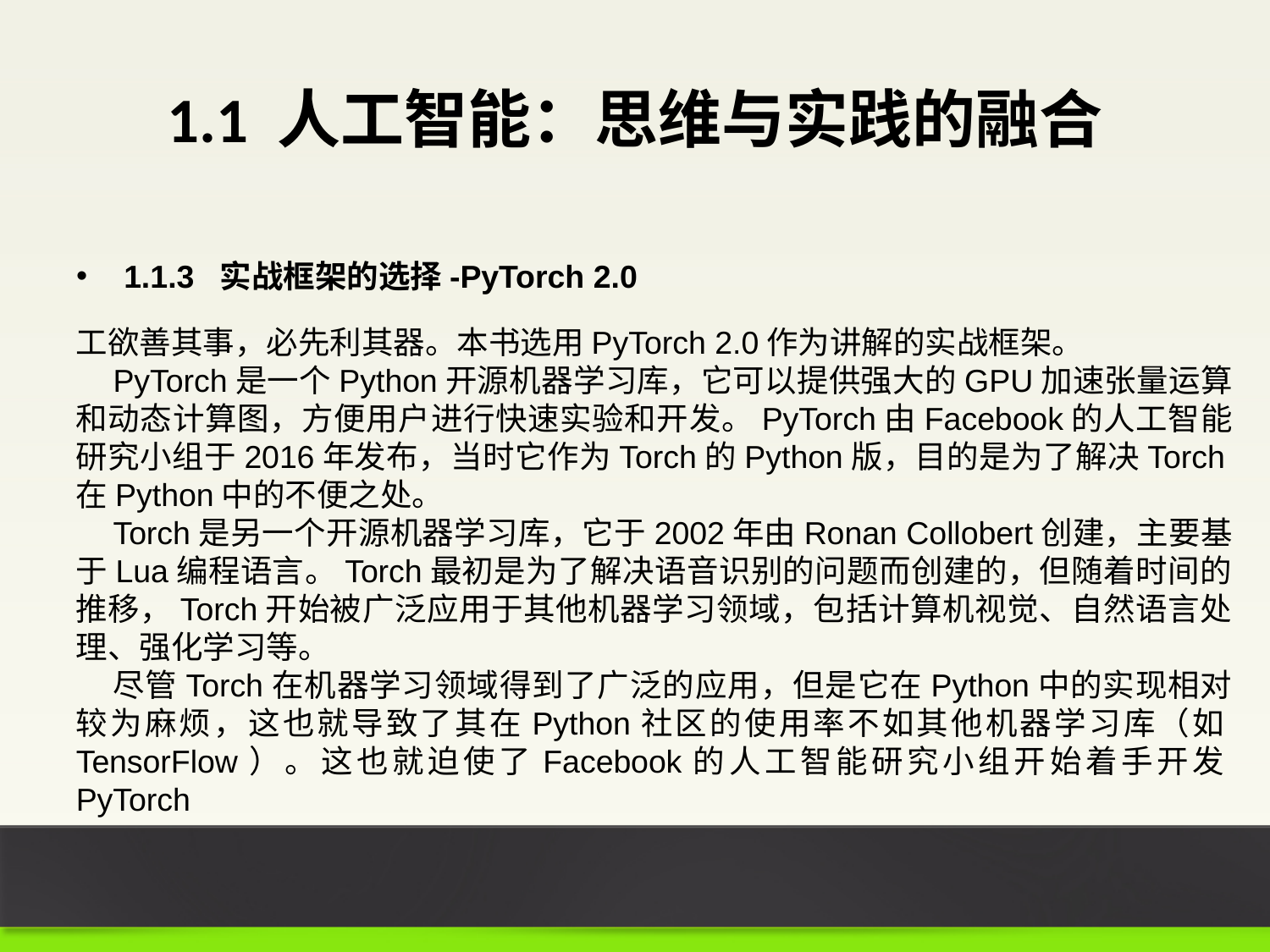

# 1.1 人工智能：思维与实践的融合
1.1.3  实战框架的选择-PyTorch 2.0
工欲善其事，必先利其器。本书选用PyTorch 2.0作为讲解的实战框架。
PyTorch是一个Python开源机器学习库，它可以提供强大的GPU加速张量运算和动态计算图，方便用户进行快速实验和开发。PyTorch由Facebook的人工智能研究小组于2016年发布，当时它作为Torch的Python版，目的是为了解决Torch在Python中的不便之处。
Torch是另一个开源机器学习库，它于2002年由Ronan Collobert创建，主要基于Lua编程语言。Torch最初是为了解决语音识别的问题而创建的，但随着时间的推移，Torch开始被广泛应用于其他机器学习领域，包括计算机视觉、自然语言处理、强化学习等。
尽管Torch在机器学习领域得到了广泛的应用，但是它在Python中的实现相对较为麻烦，这也就导致了其在Python社区的使用率不如其他机器学习库（如TensorFlow）。这也就迫使了Facebook的人工智能研究小组开始着手开发PyTorch